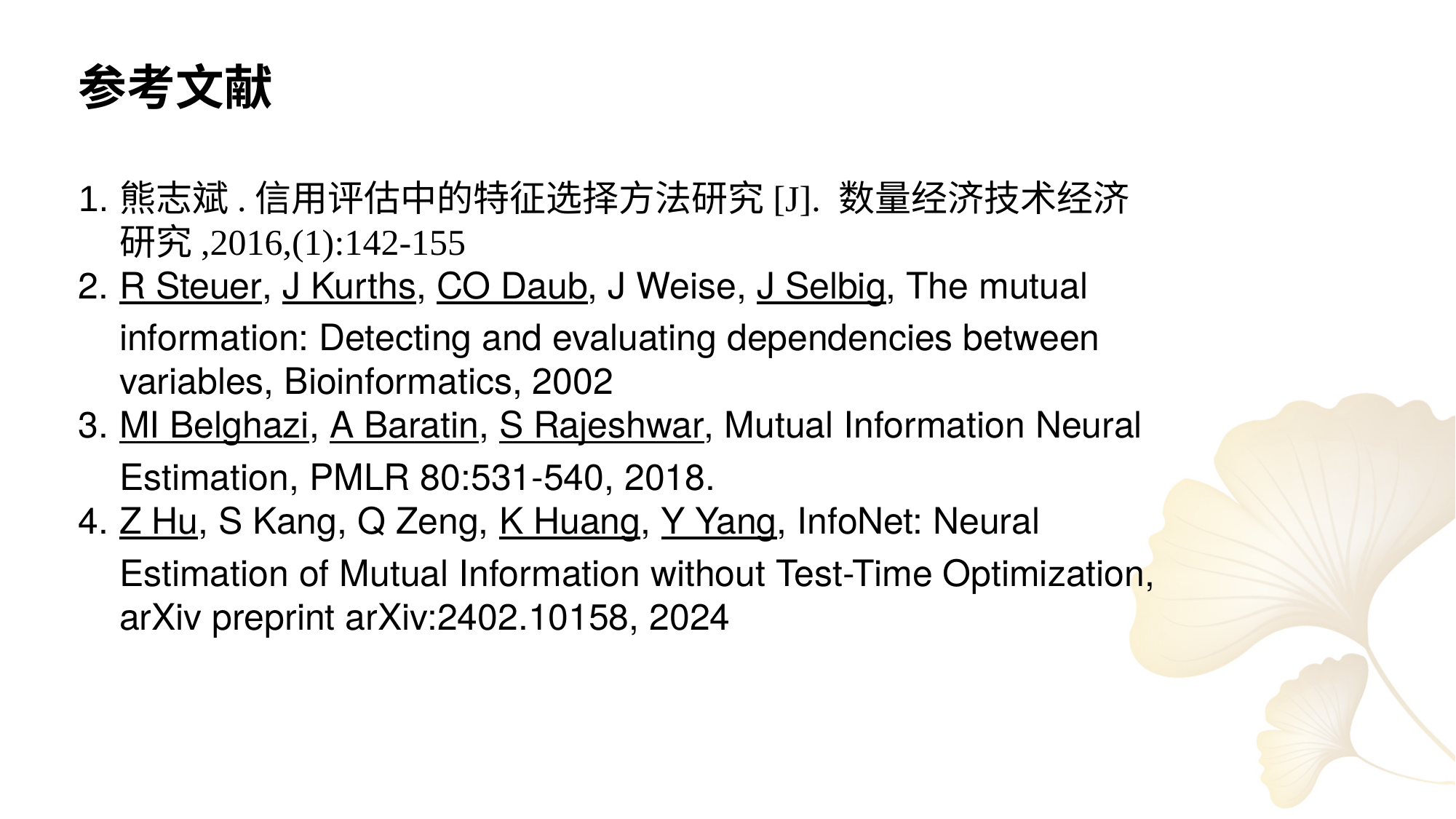

参考文献
熊志斌.信用评估中的特征选择方法研究[J]. 数量经济技术经济研究,2016,(1):142-155
R Steuer, J Kurths, CO Daub, J Weise, J Selbig, The mutual information: Detecting and evaluating dependencies between variables, Bioinformatics, 2002
MI Belghazi, A Baratin, S Rajeshwar, Mutual Information Neural Estimation, PMLR 80:531-540, 2018.
Z Hu, S Kang, Q Zeng, K Huang, Y Yang, InfoNet: Neural Estimation of Mutual Information without Test-Time Optimization, arXiv preprint arXiv:2402.10158, 2024